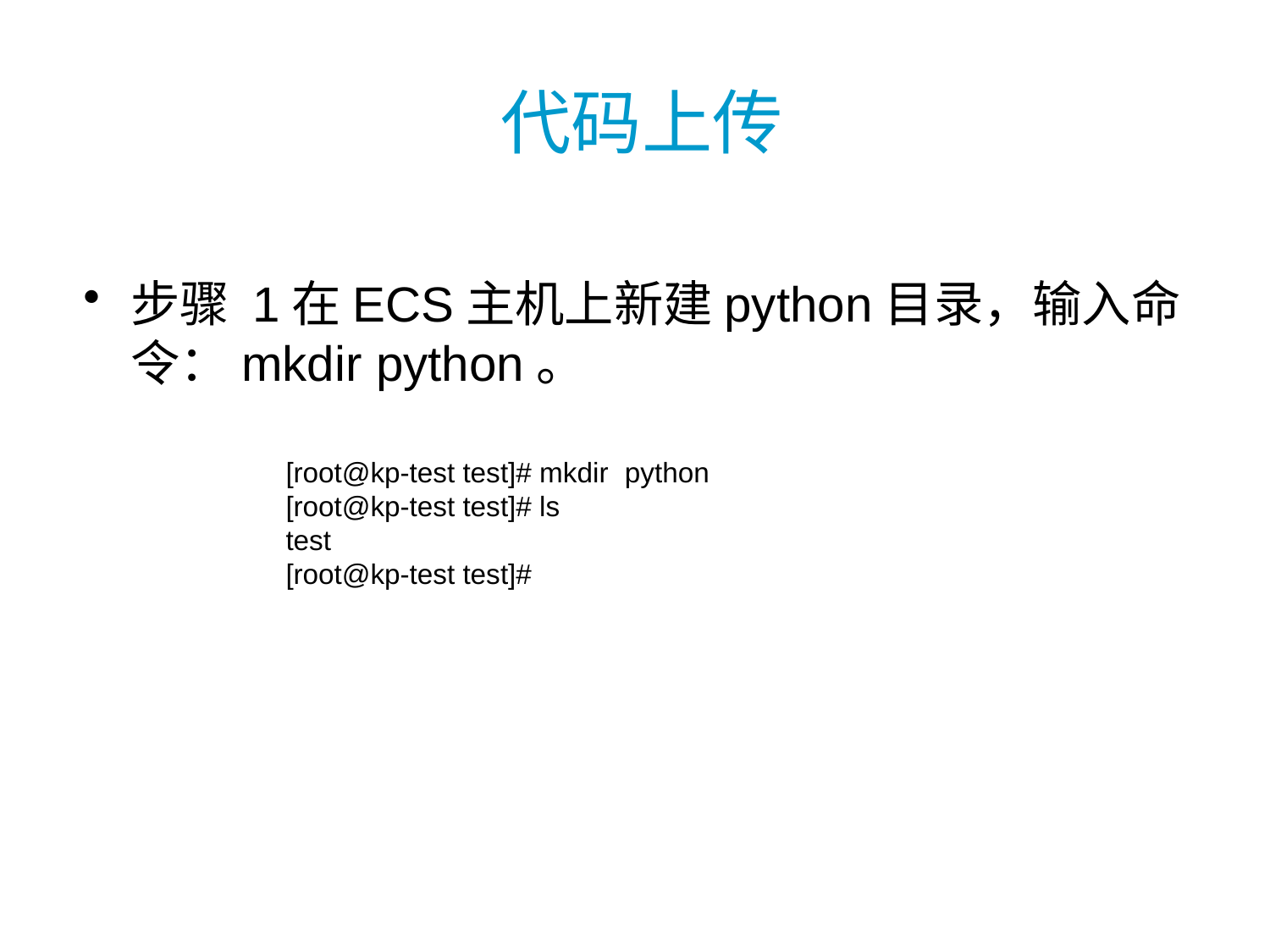

# 代码上传
步骤 1在ECS主机上新建python目录，输入命令：mkdir python。
[root@kp-test test]# mkdir  python[root@kp-test test]# lstest[root@kp-test test]#